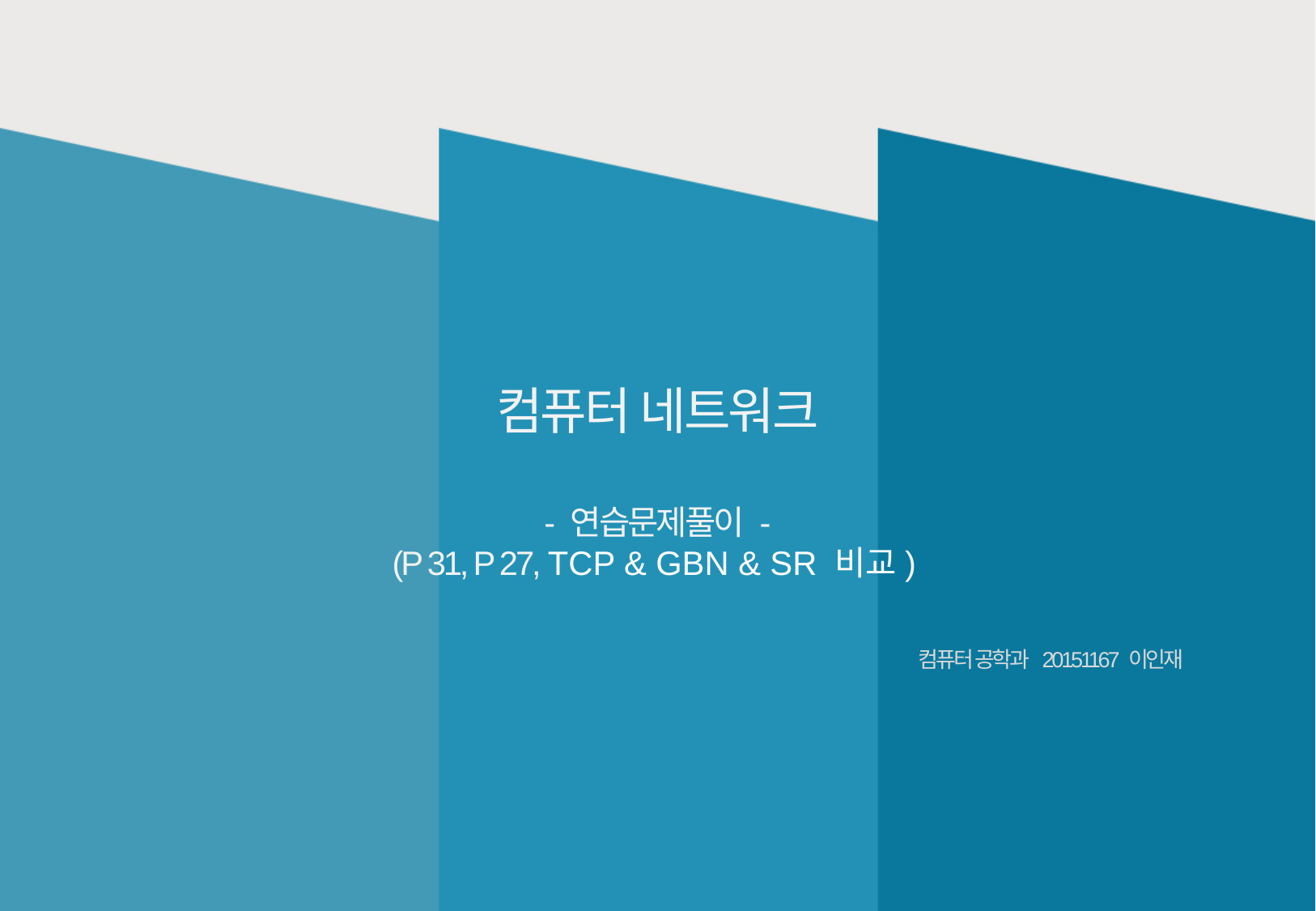

컴퓨터 네트워크

- 연습문제풀이 -
(P 31, P 27, TCP & GBN & SR 비교)
컴퓨터 공학과  20151167 이인재